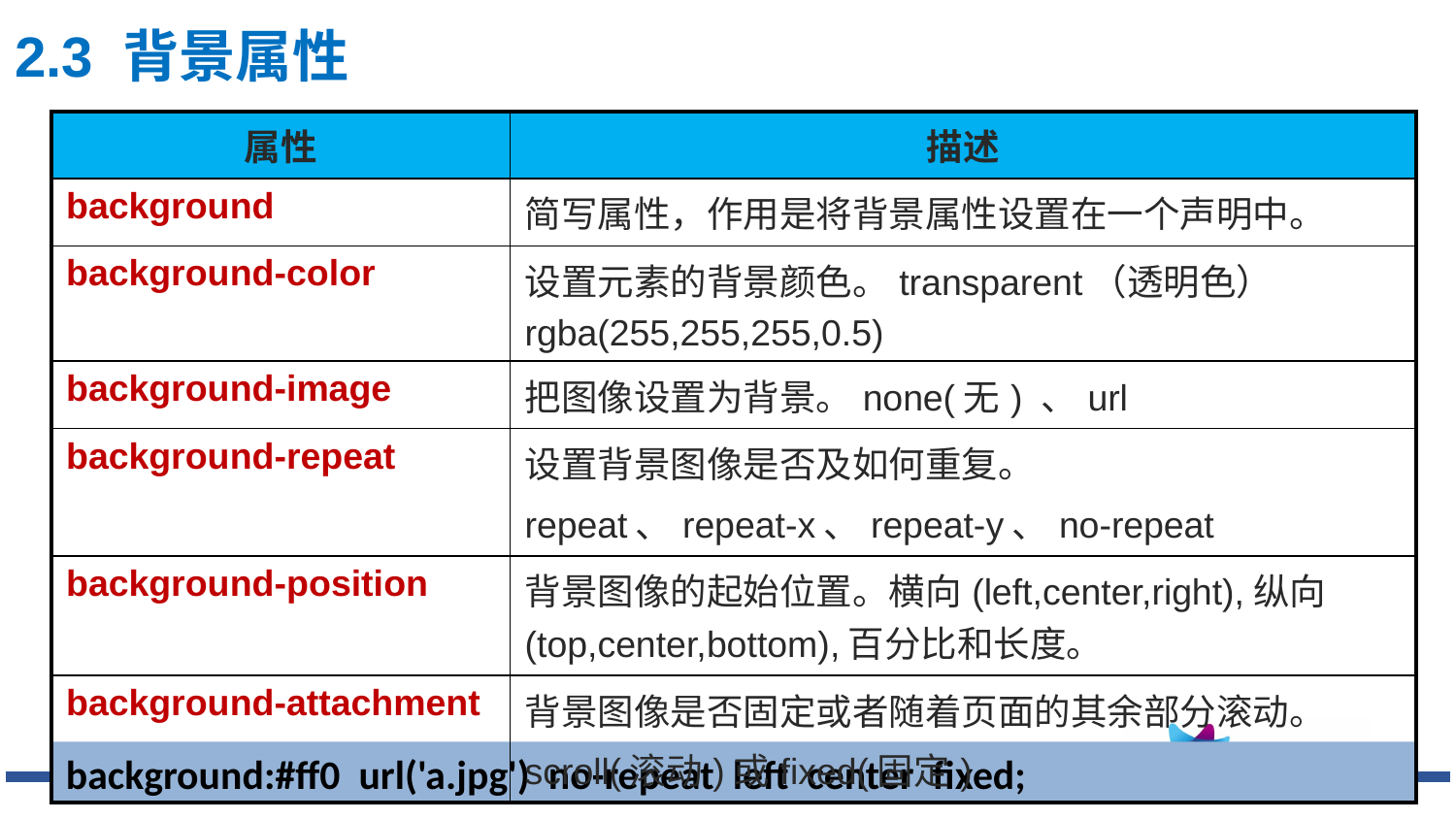

# 2.3 背景属性
| 属性 | 描述 |
| --- | --- |
| background | 简写属性，作用是将背景属性设置在一个声明中。 |
| background-color | 设置元素的背景颜色。transparent（透明色） rgba(255,255,255,0.5) |
| background-image | 把图像设置为背景。none(无) 、url |
| background-repeat | 设置背景图像是否及如何重复。 repeat、repeat-x、repeat-y、no-repeat |
| background-position | 背景图像的起始位置。横向(left,center,right),纵向(top,center,bottom),百分比和长度。 |
| background-attachment | 背景图像是否固定或者随着页面的其余部分滚动。 scroll(滚动)或fixed(固定) |
background:#ff0  url('a.jpg')  no-repeat  left  center  fixed;
12